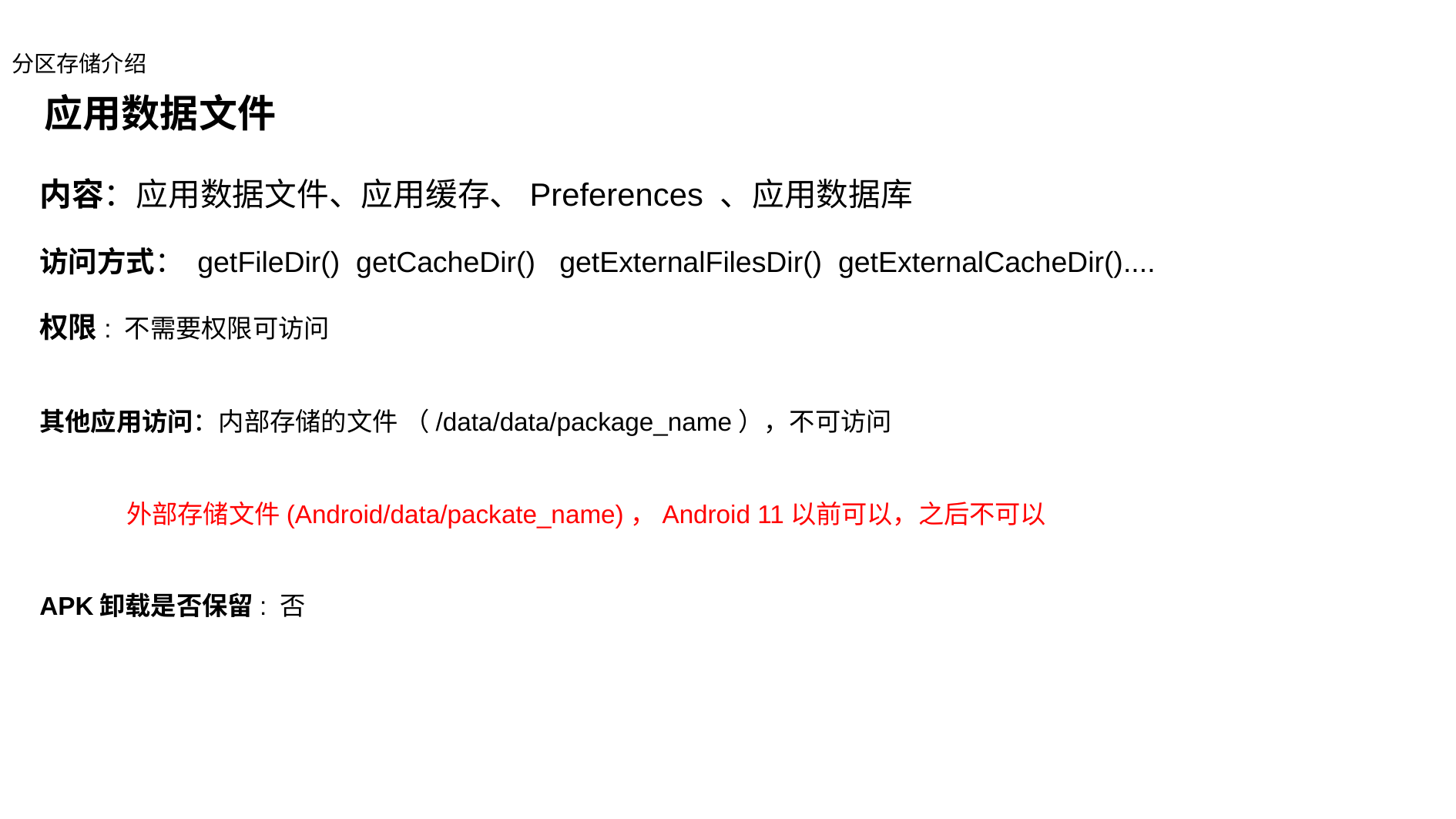

分区存储介绍
应用数据文件
内容：应用数据文件、应用缓存、Preferences 、应用数据库
访问方式： getFileDir()  getCacheDir()   getExternalFilesDir()  getExternalCacheDir()....

权限: 不需要权限可访问

其他应用访问：内部存储的文件 （/data/data/package_name），不可访问

              外部存储文件(Android/data/packate_name)，Android 11以前可以，之后不可以
APK卸载是否保留: 否

5